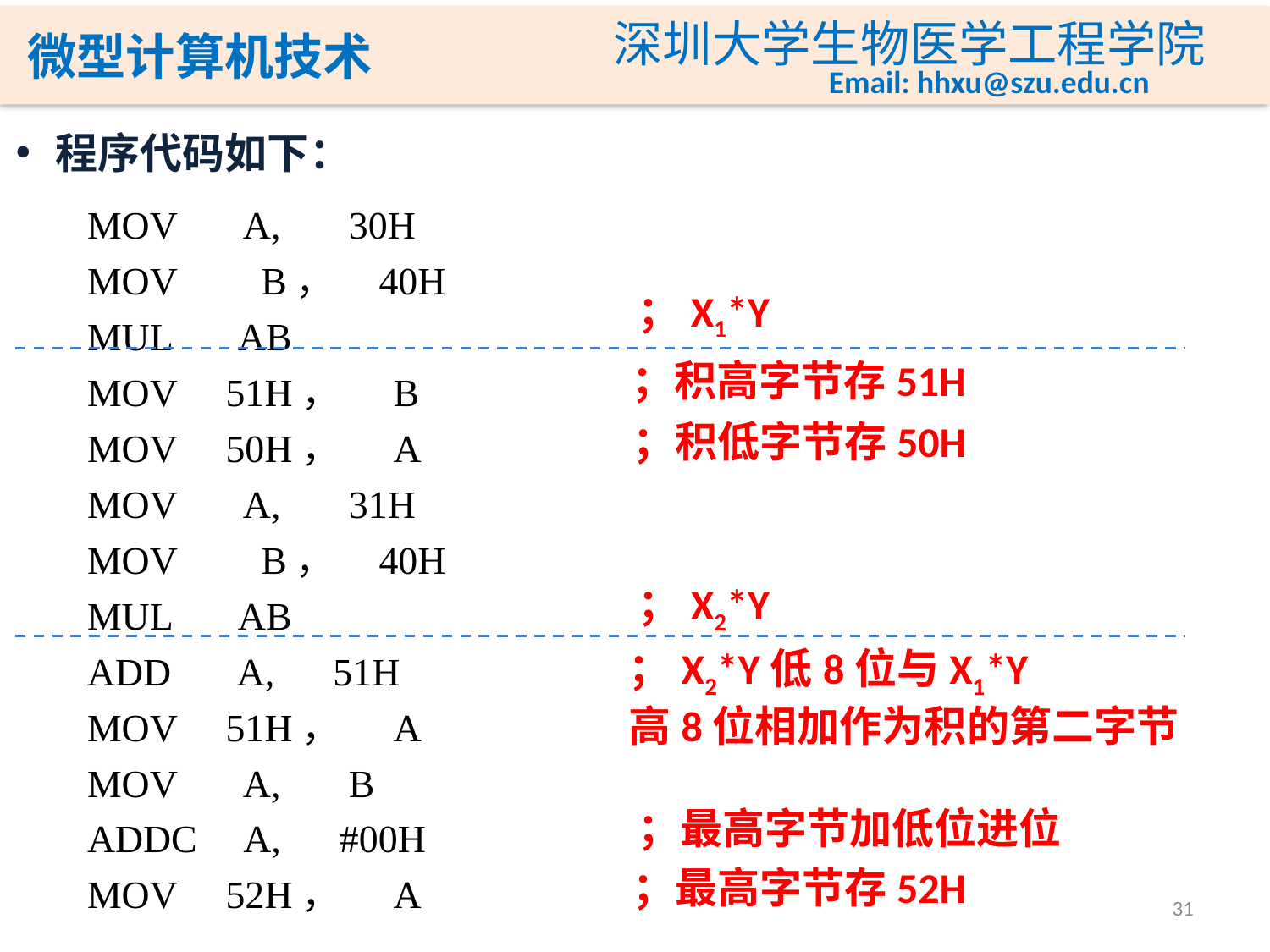

程序代码如下：
                         MOV       A,       30H
                         MOV　   B，    40H
                         MUL       AB
                         MOV     51H，     B
                         MOV     50H，     A
                         MOV       A,       31H
                         MOV　   B，    40H
                         MUL       AB
                         ADD       A,      51H
                         MOV     51H，     A
                         MOV       A,       B
                         ADDC     A,      #00H
                         MOV     52H，     A
；X1*Y
；积高字节存51H
；积低字节存50H
；X2*Y
；X2*Y低8位与X1*Y
高8位相加作为积的第二字节

；最高字节加低位进位
；最高字节存52H
31